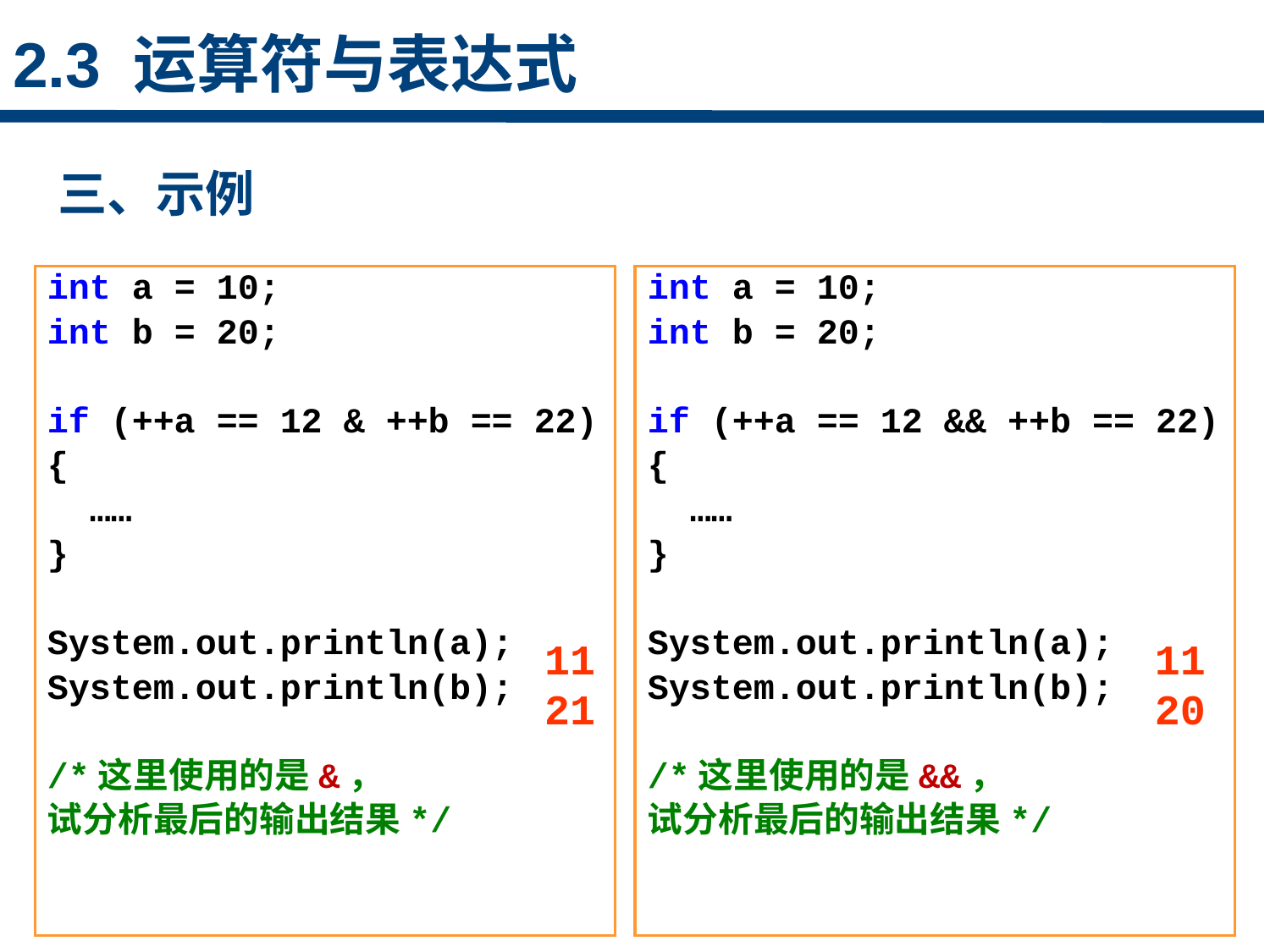

2.3 运算符与表达式
三、示例

int a = 10;
int b = 20;

if (++a == 12 & ++b == 22)
{
  ……
}

System.out.println(a);
System.out.println(b);

/*这里使用的是&，
试分析最后的输出结果*/
int a = 10;
int b = 20;

if (++a == 12 && ++b == 22)
{
  ……
}

System.out.println(a);
System.out.println(b);

/*这里使用的是&&，
试分析最后的输出结果*/
点击添加文本
点击添加文本
点击添加文本
11
11
21
20
点击添加文本